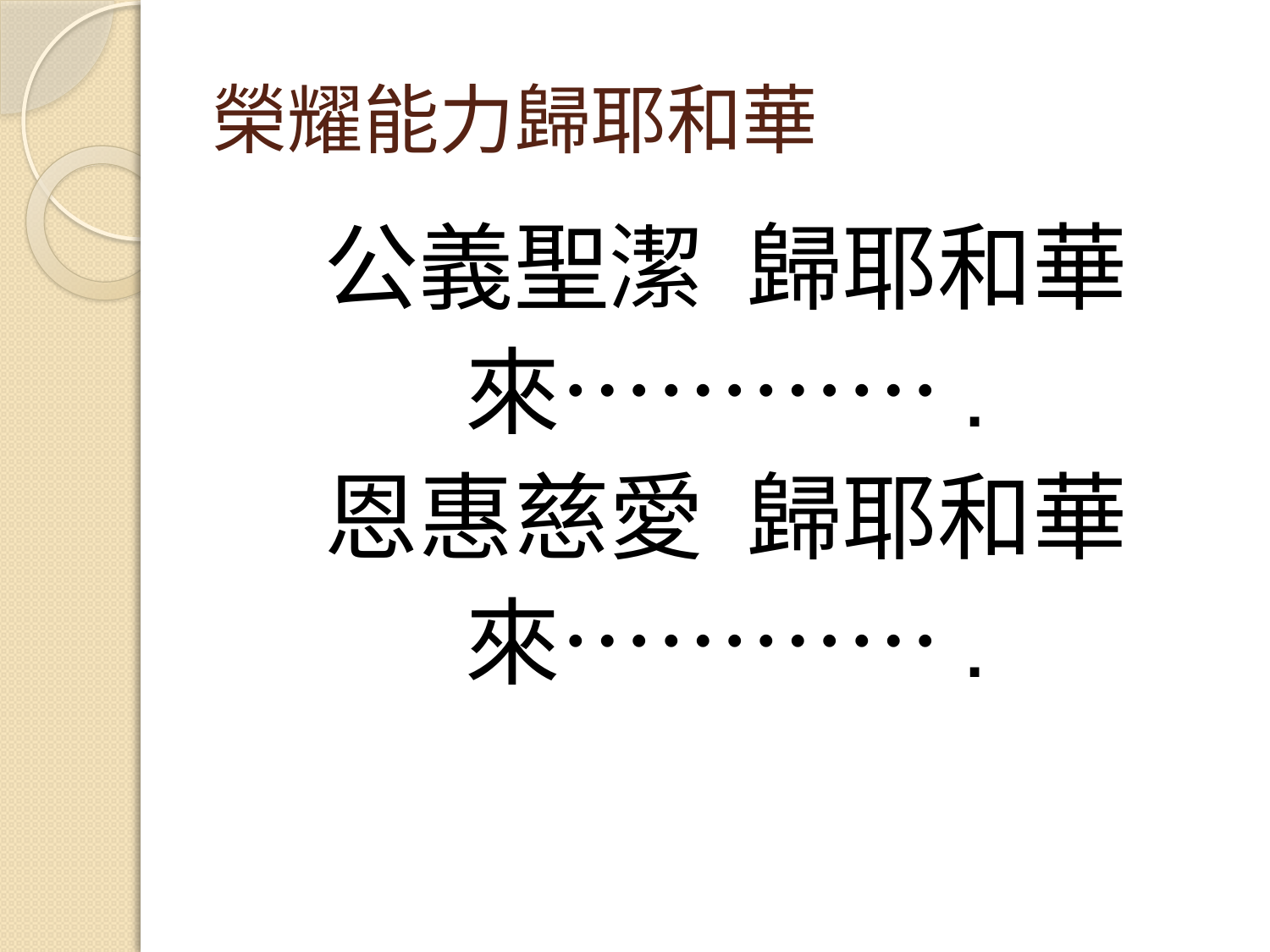

# 榮耀能力歸耶和華
公義聖潔  歸耶和華
來………….
恩惠慈愛  歸耶和華
來………….